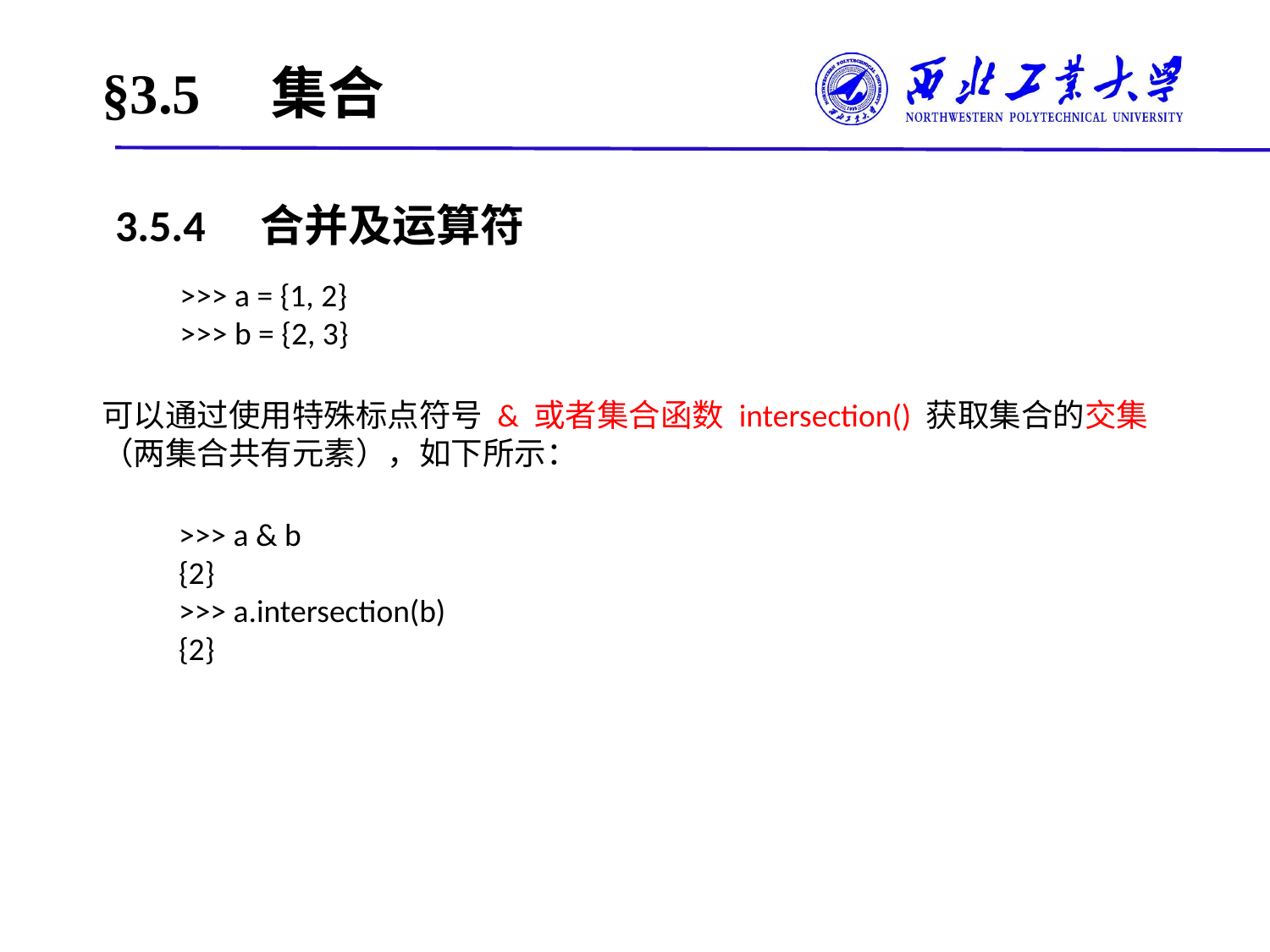

# §3.5　集合
3.5.4　合并及运算符

>>> a = {1, 2}
>>> b = {2, 3}
可以通过使用特殊标点符号 & 或者集合函数 intersection() 获取集合的交集（两集合共有元素），如下所示：
>>> a & b
{2}
>>> a.intersection(b)
{2}